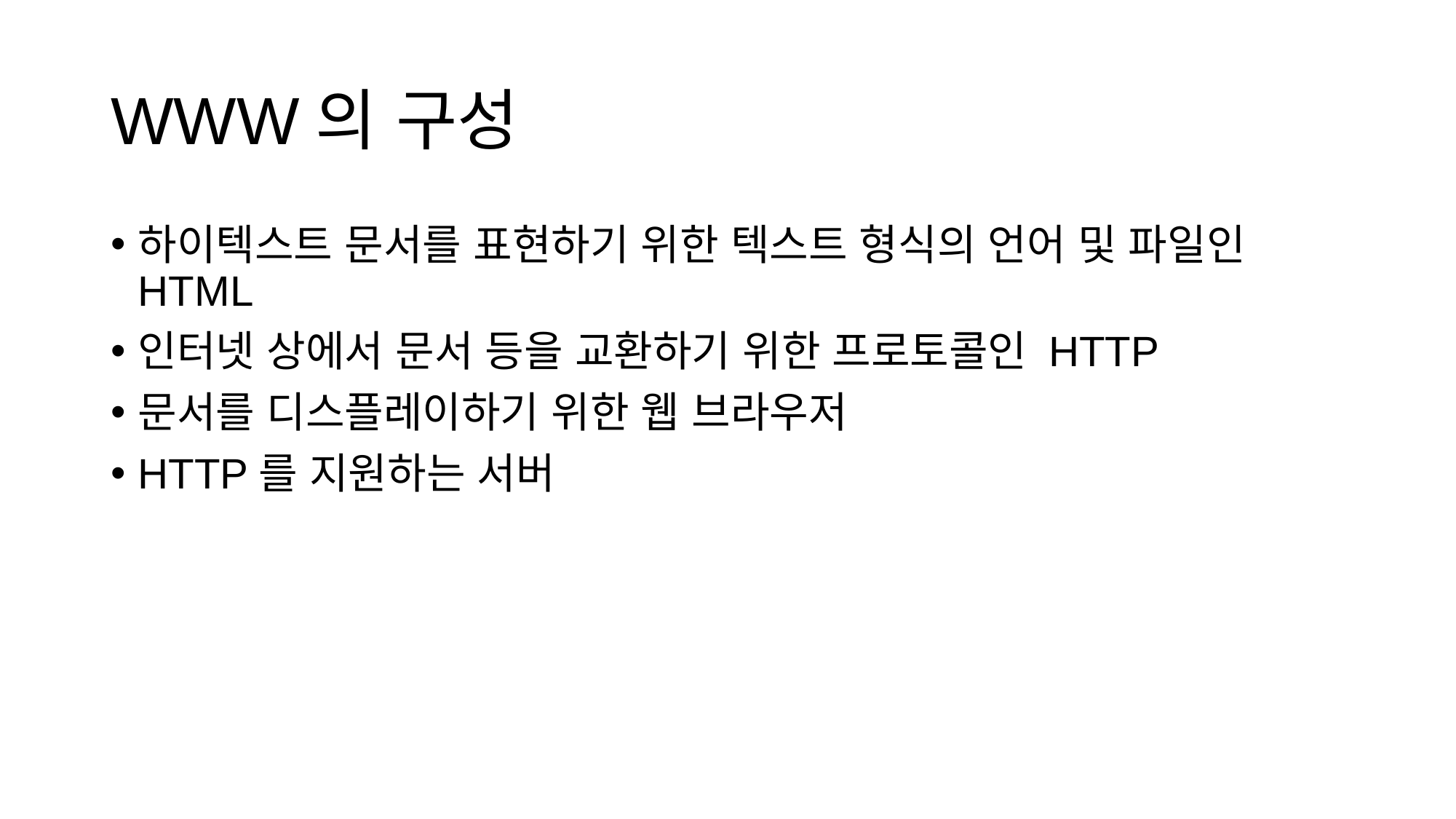

# WWW의 구성
하이텍스트 문서를 표현하기 위한 텍스트 형식의 언어 및 파일인 HTML
인터넷 상에서 문서 등을 교환하기 위한 프로토콜인 HTTP
문서를 디스플레이하기 위한 웹 브라우저
HTTP를 지원하는 서버